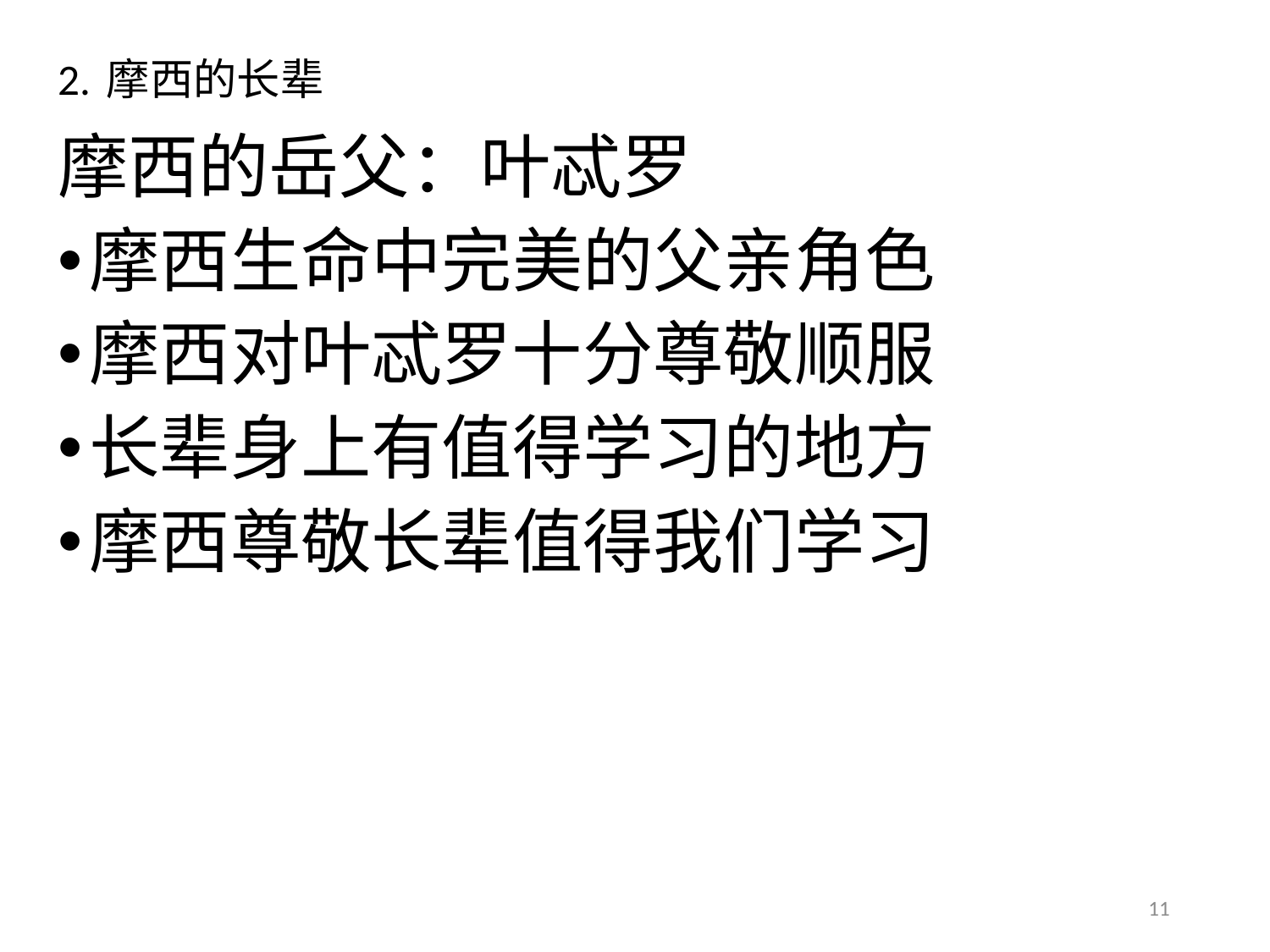

# 2. 摩西的长辈
摩西的岳父：叶忒罗
摩西生命中完美的父亲角色
摩西对叶忒罗十分尊敬顺服
长辈身上有值得学习的地方
摩西尊敬长辈值得我们学习
11